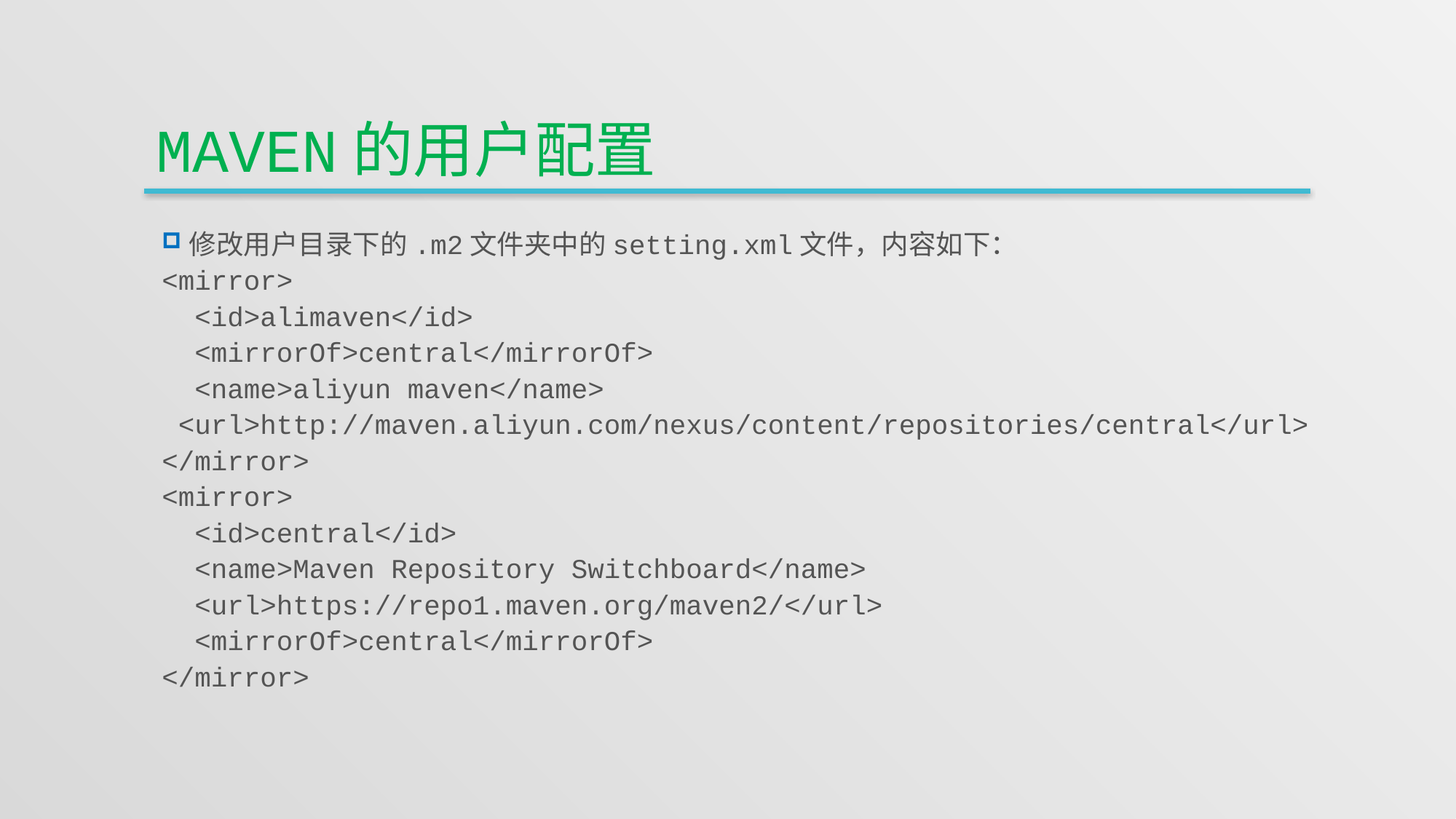

# Maven的用户配置
修改用户目录下的.m2文件夹中的setting.xml文件，内容如下：
<mirror>
  <id>alimaven</id>
  <mirrorOf>central</mirrorOf>
  <name>aliyun maven</name>
 <url>http://maven.aliyun.com/nexus/content/repositories/central</url>
</mirror>
<mirror>
  <id>central</id>
  <name>Maven Repository Switchboard</name>
  <url>https://repo1.maven.org/maven2/</url>
  <mirrorOf>central</mirrorOf>
</mirror>